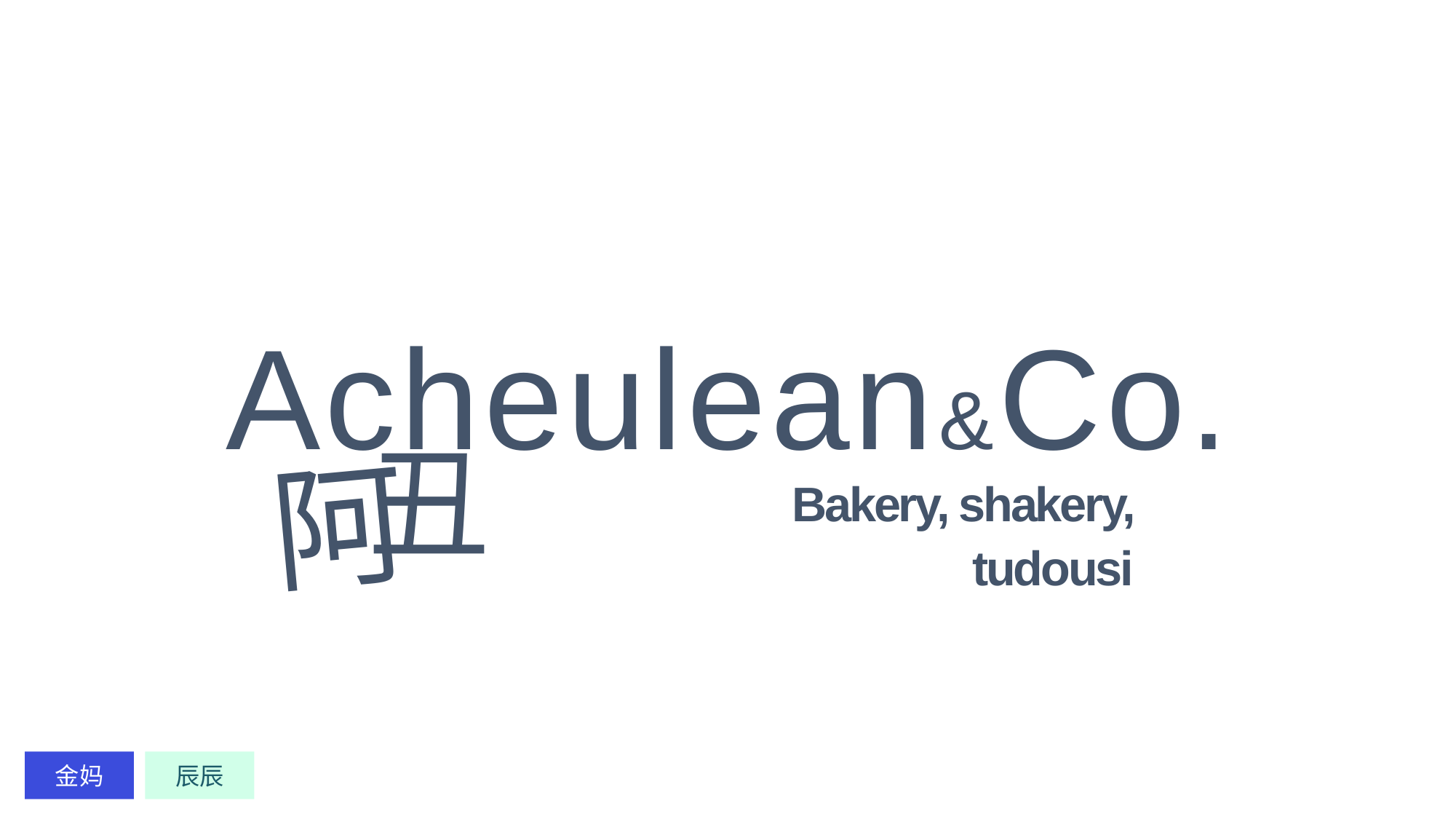

# Acheulean&Co.
丑
阿
Bakery, shakery, tudousi
金妈
辰辰